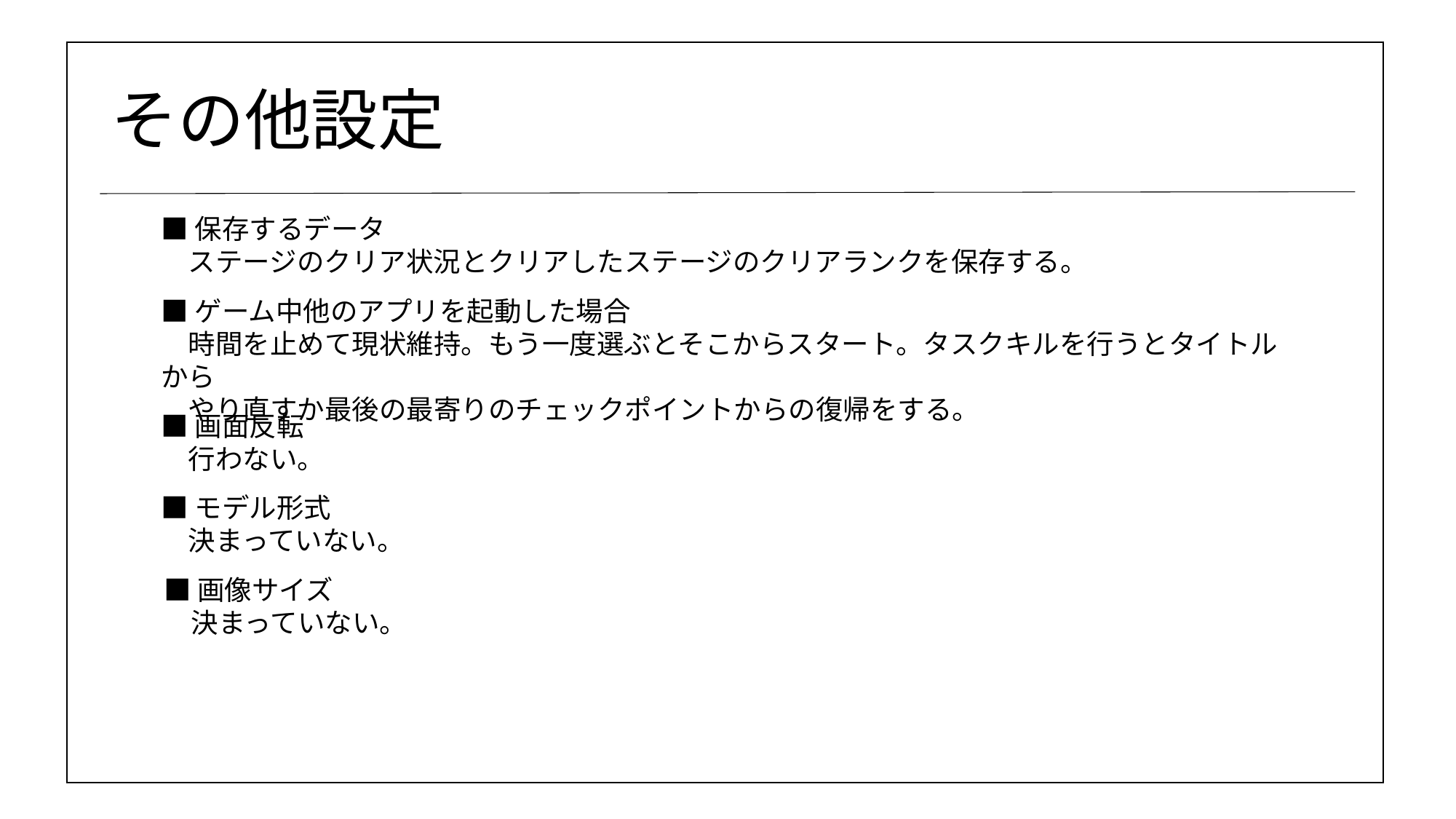

その他設定
■保存するデータ
　ステージのクリア状況とクリアしたステージのクリアランクを保存する。
■ゲーム中他のアプリを起動した場合
　時間を止めて現状維持。もう一度選ぶとそこからスタート。タスクキルを行うとタイトルから
　やり直すか最後の最寄りのチェックポイントからの復帰をする。
■画面反転
　行わない。
■モデル形式
　決まっていない。
■画像サイズ
　決まっていない。